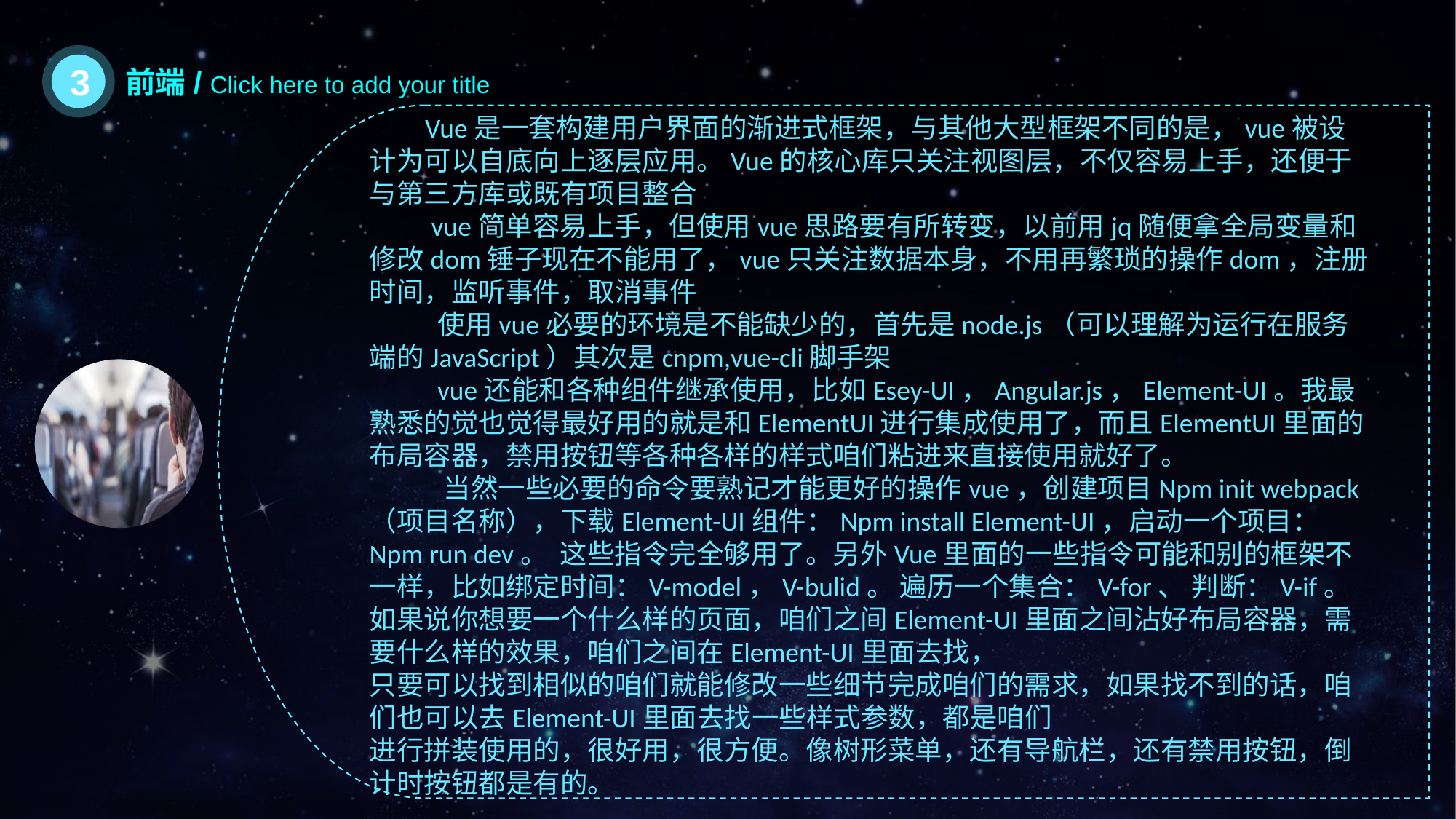

3
前端/ Click here to add your title

         Vue是一套构建用户界面的渐进式框架，与其他大型框架不同的是，vue被设计为可以自底向上逐层应用。Vue的核心库只关注视图层，不仅容易上手，还便于与第三方库或既有项目整合
          vue简单容易上手，但使用vue思路要有所转变，以前用jq随便拿全局变量和修改dom锤子现在不能用了，vue只关注数据本身，不用再繁琐的操作dom，注册时间，监听事件，取消事件
          使用vue必要的环境是不能缺少的，首先是node.js（可以理解为运行在服务端的JavaScript）其次是cnpm,vue-cli脚手架
           vue还能和各种组件继承使用，比如Esey-UI，Angular.js，Element-UI。我最熟悉的觉也觉得最好用的就是和ElementUI进行集成使用了，而且ElementUI里面的布局容器，禁用按钮等各种各样的样式咱们粘进来直接使用就好了。
           当然一些必要的命令要熟记才能更好的操作vue，创建项目Npm init webpack （项目名称），下载Element-UI组件：Npm install Element-UI，启动一个项目：Npm run dev。  这些指令完全够用了。另外Vue里面的一些指令可能和别的框架不一样，比如绑定时间：V-model，V-bulid。 遍历一个集合：V-for、 判断：V-if。
如果说你想要一个什么样的页面，咱们之间Element-UI里面之间沾好布局容器，需要什么样的效果，咱们之间在Element-UI里面去找，
只要可以找到相似的咱们就能修改一些细节完成咱们的需求，如果找不到的话，咱们也可以去Element-UI里面去找一些样式参数，都是咱们
进行拼装使用的，很好用，很方便。像树形菜单，还有导航栏，还有禁用按钮，倒计时按钮都是有的。